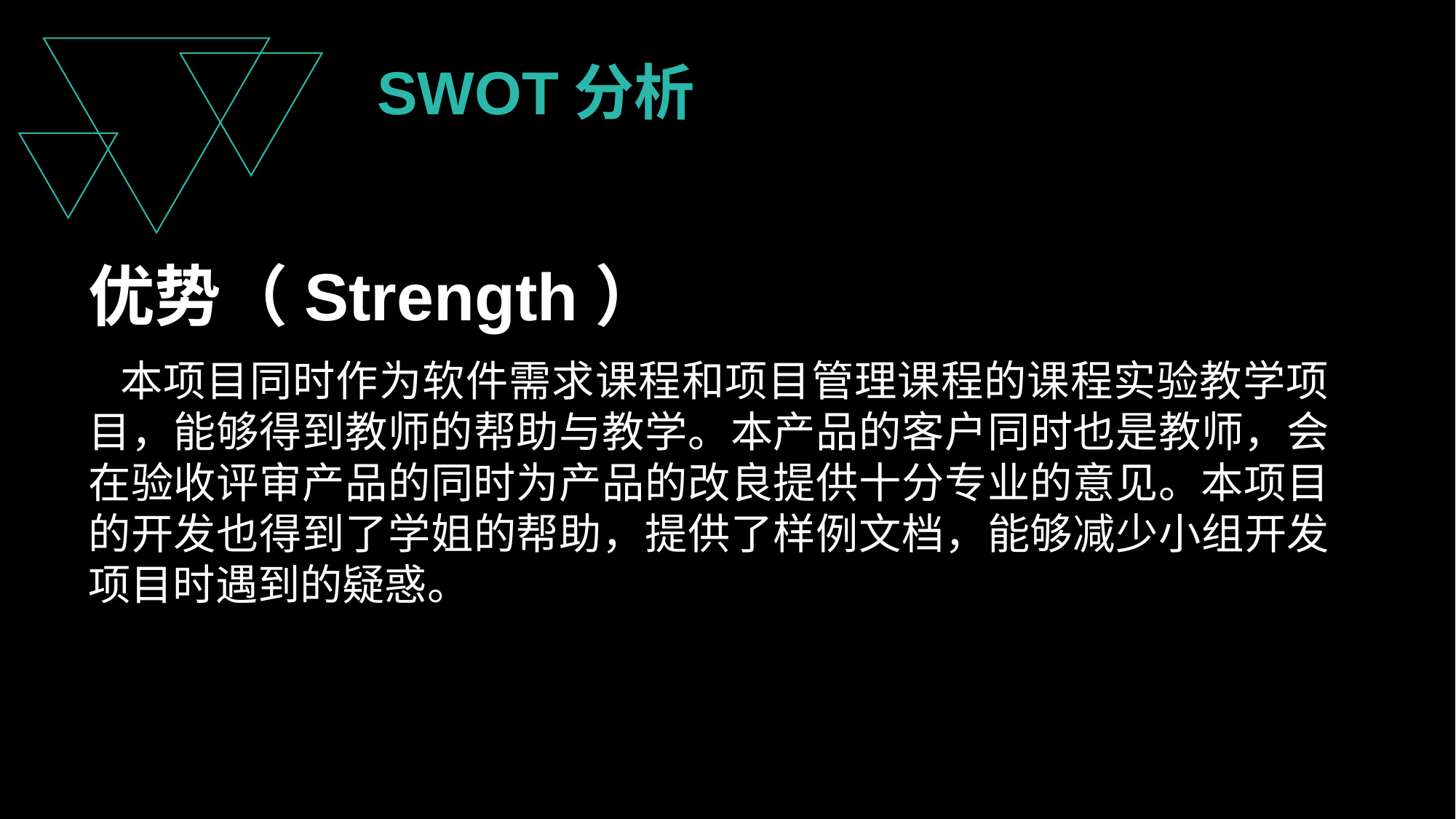

SWOT分析

优势（Strength）
本项目同时作为软件需求课程和项目管理课程的课程实验教学项目，能够得到教师的帮助与教学。本产品的客户同时也是教师，会在验收评审产品的同时为产品的改良提供十分专业的意见。本项目的开发也得到了学姐的帮助，提供了样例文档，能够减少小组开发项目时遇到的疑惑。